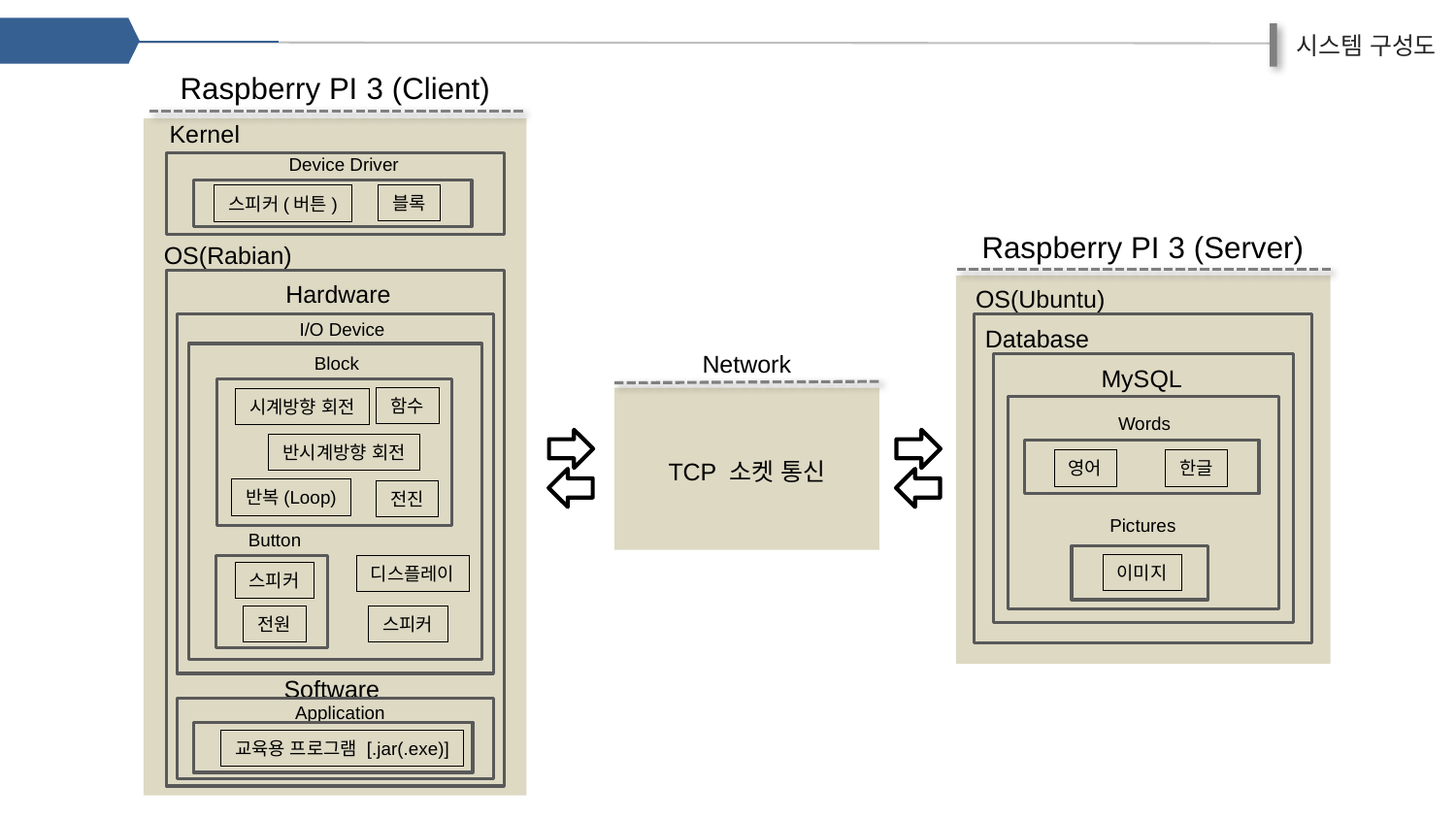

시스템 구성도

Raspberry PI 3 (Client)
Kernel

Device Driver

블록
스피커(버튼)
Raspberry PI 3 (Server)
OS(Rabian)

Hardware

OS(Ubuntu)
I/O Device

Database
Network

Block

MySQL

함수

시계방향 회전

Words

반시계방향 회전

영어
한글

반복(Loop)
전진
Pictures
Button

이미지

디스플레이
스피커
전원
스피커
Software
Application

교육용 프로그램 [.jar(.exe)]
TCP 소켓 통신